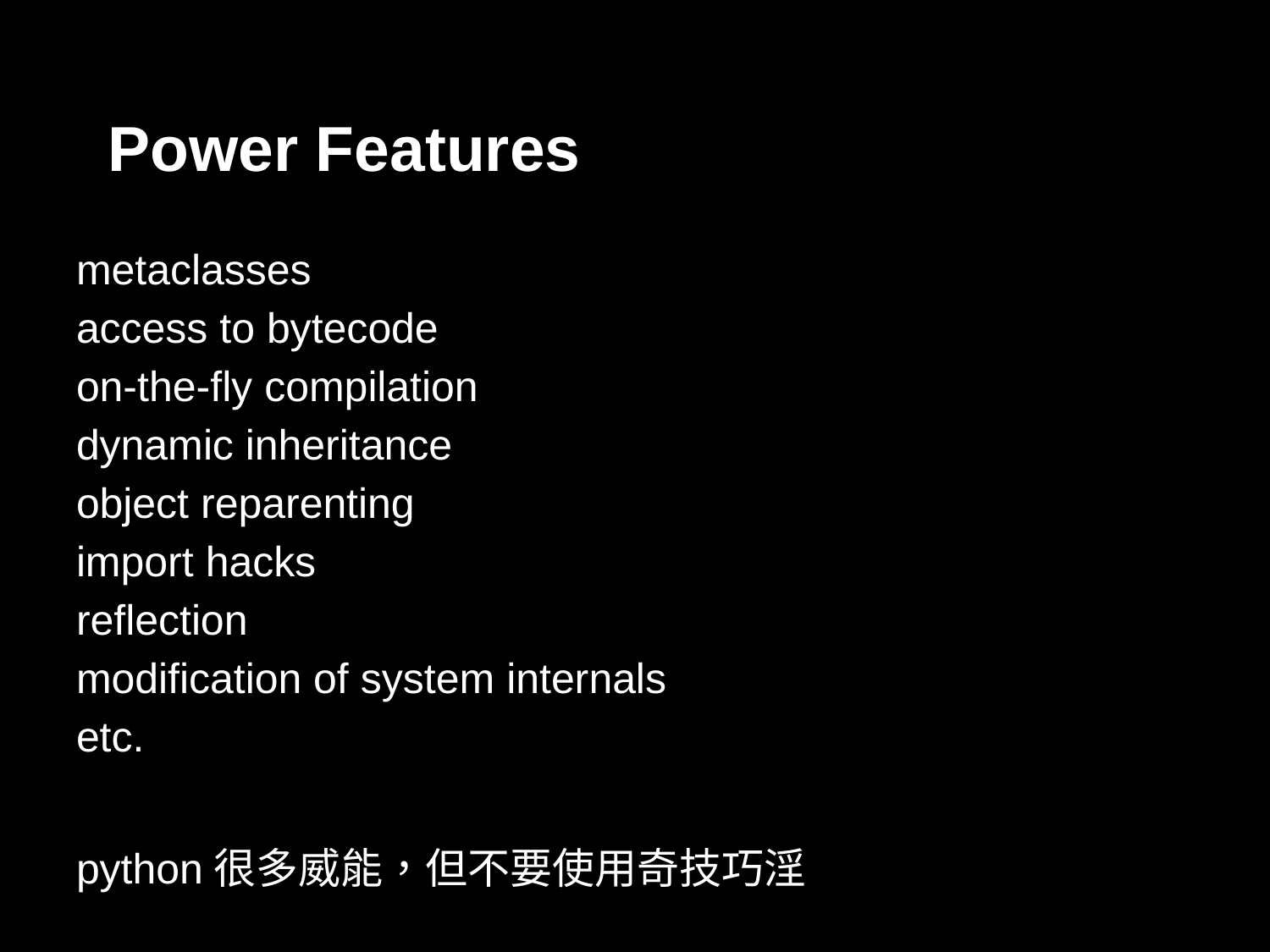

# Power Features
metaclasses
access to bytecode
on-the-fly compilation
dynamic inheritance
object reparenting
import hacks
reflection
modification of system internals
etc.

python很多威能，但不要使用奇技巧淫